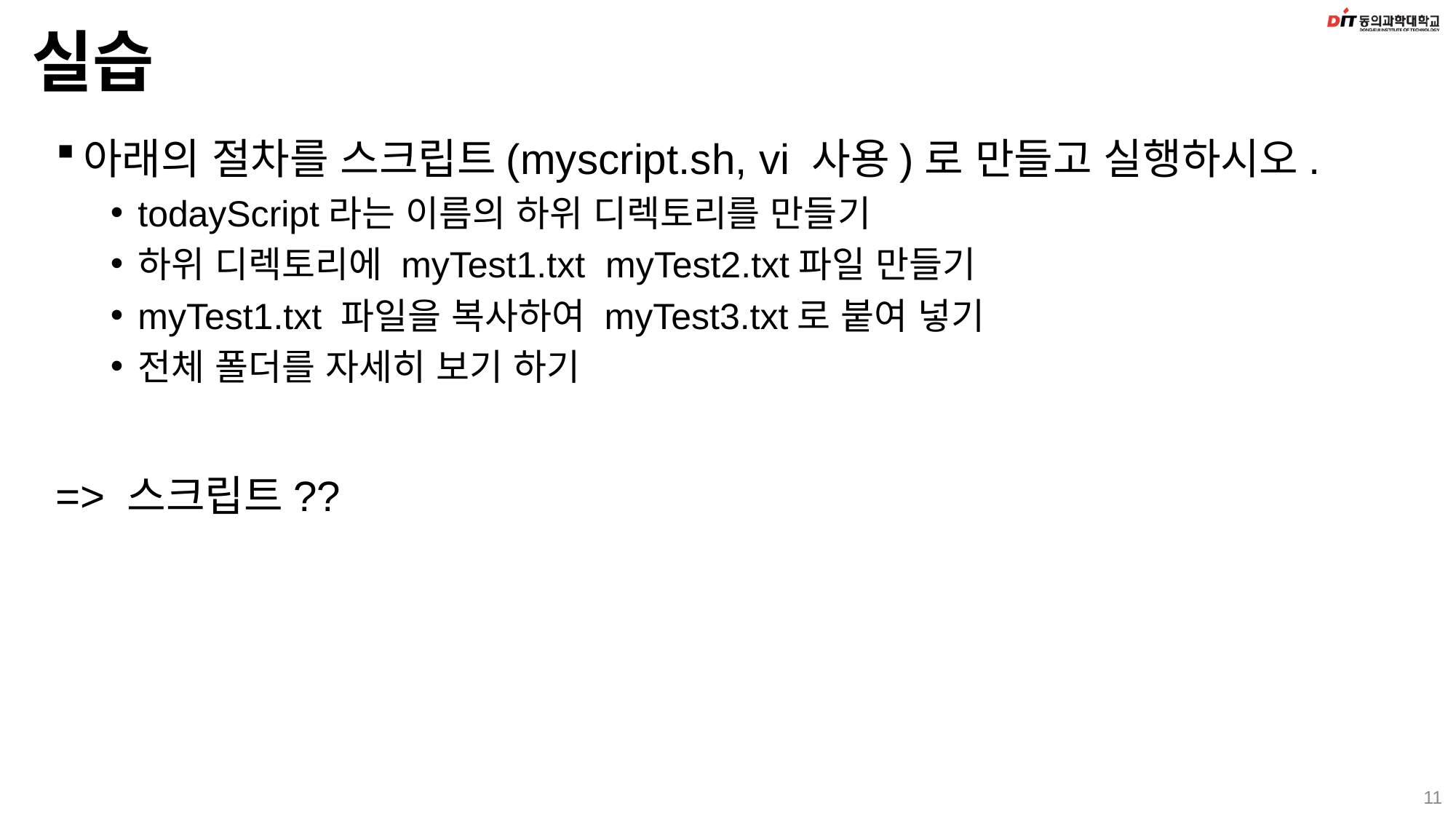

# 실습
아래의 절차를 스크립트(myscript.sh, vi 사용)로 만들고 실행하시오.
todayScript라는 이름의 하위 디렉토리를 만들기
하위 디렉토리에 myTest1.txt  myTest2.txt파일 만들기
myTest1.txt 파일을 복사하여 myTest3.txt로 붙여 넣기
전체 폴더를 자세히 보기 하기

=> 스크립트??
11